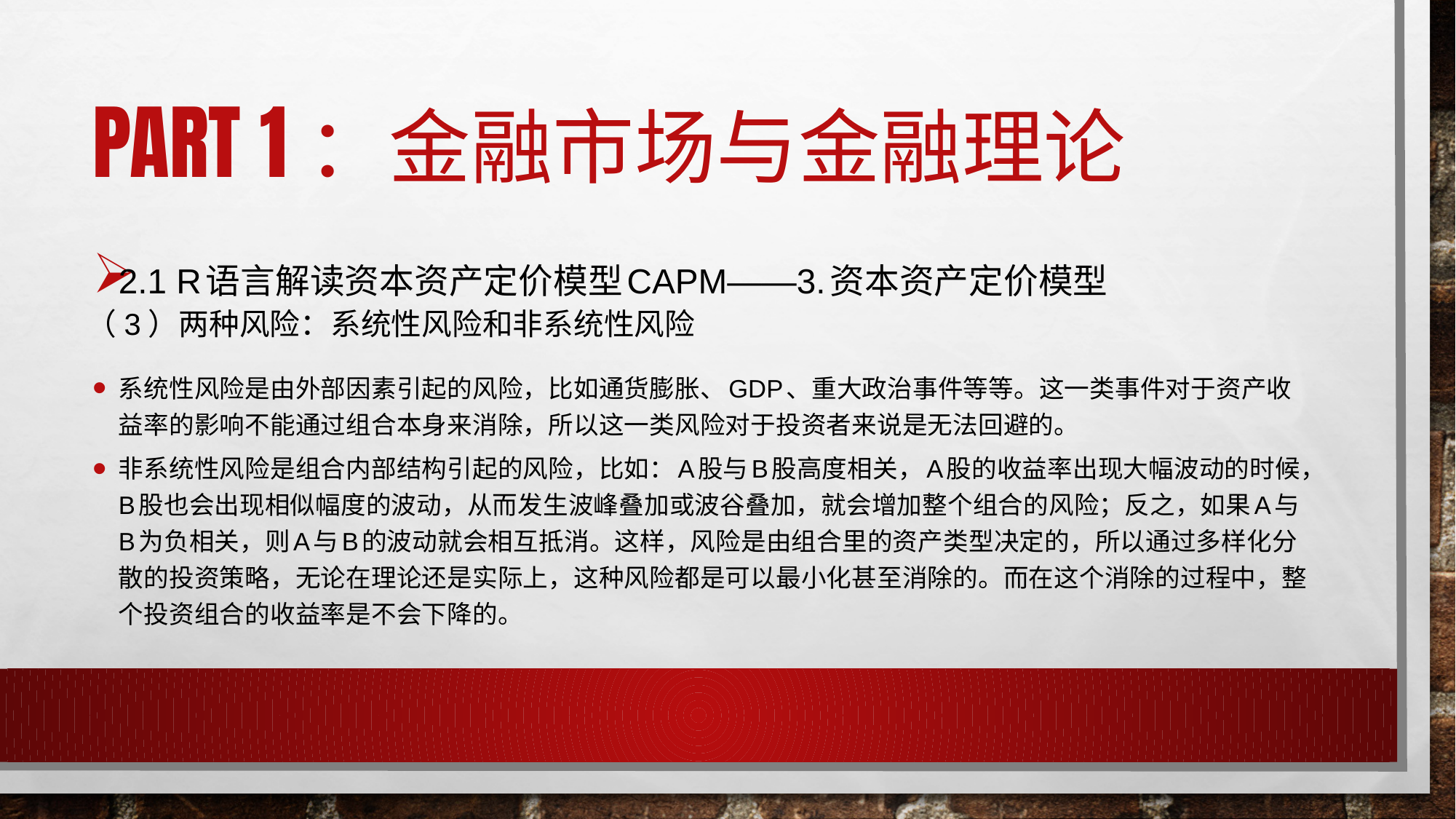

# Part 1：金融市场与金融理论
2.1 R语言解读资本资产定价模型CAPM——3.资本资产定价模型

系统性风险是由外部因素引起的风险，比如通货膨胀、GDP、重大政治事件等等。这⼀类事件对于资产收益率的影响不能通过组合本身来消除，所以这⼀类风险对于投资者来说是无法回避的。
非系统性风险是组合内部结构引起的风险，比如：A股与B股高度相关，A股的收益率出现大幅波动的时候，B股也会出现相似幅度的波动，从而发生波峰叠加或波谷叠加，就会增加整个组合的风险；反之，如果A与B为负相关，则A与B的波动就会相互抵消。这样，风险是由组合里的资产类型决定的，所以通过多样化分散的投资策略，无论在理论还是实际上，这种风险都是可以最小化甚至消除的。而在这个消除的过程中，整个投资组合的收益率是不会下降的。

（3）两种风险：系统性风险和非系统性风险